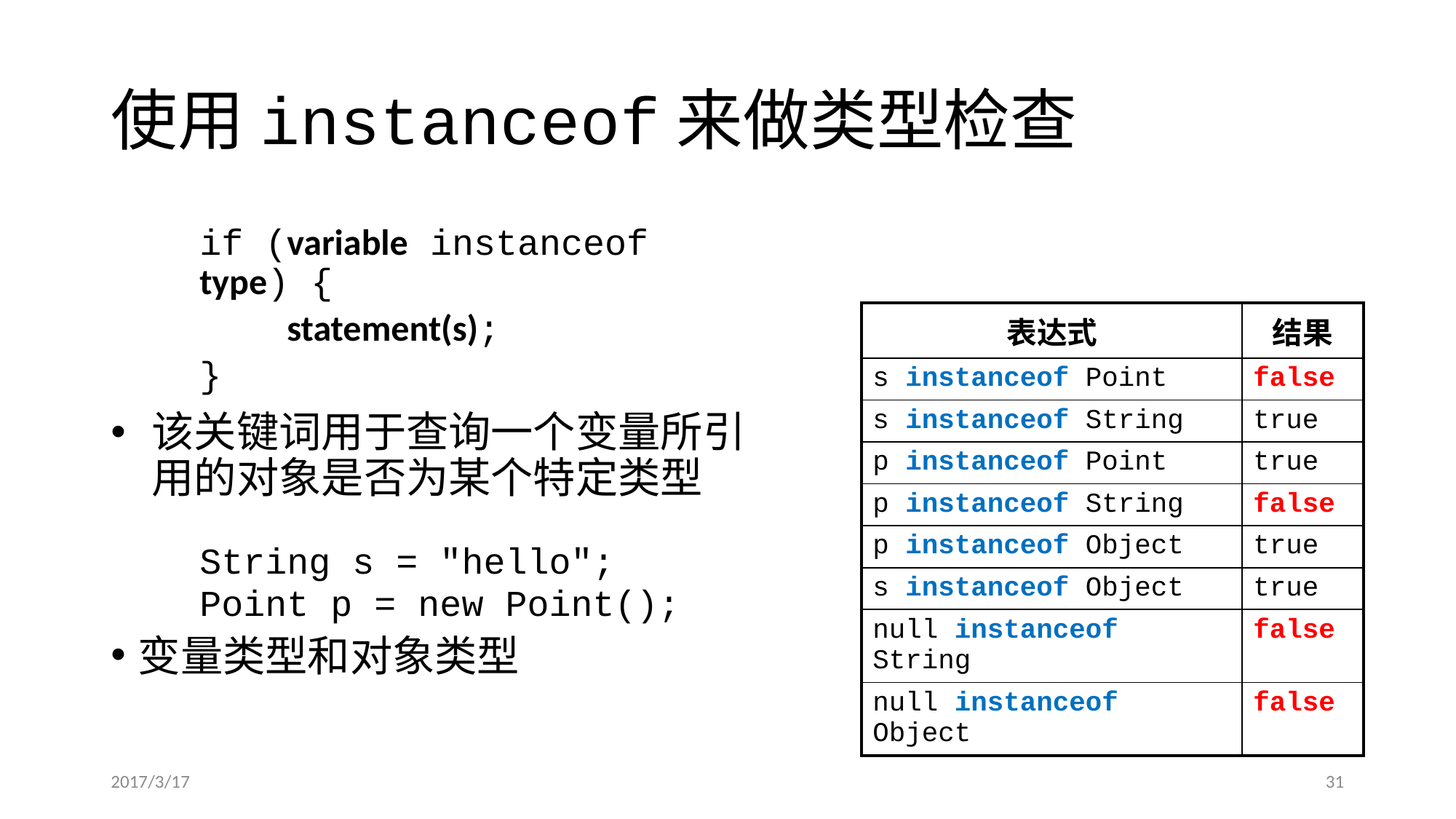

# 使用instanceof来做类型检查
	if (variable instanceof type) {
	    statement(s);
	}
该关键词用于查询一个变量所引用的对象是否为某个特定类型

	String s = "hello";
	Point p = new Point();
变量类型和对象类型
| 表达式 | 结果 |
| --- | --- |
| s instanceof Point | false |
| s instanceof String | true |
| p instanceof Point | true |
| p instanceof String | false |
| p instanceof Object | true |
| s instanceof Object | true |
| null instanceof String | false |
| null instanceof Object | false |
2017/3/17
31